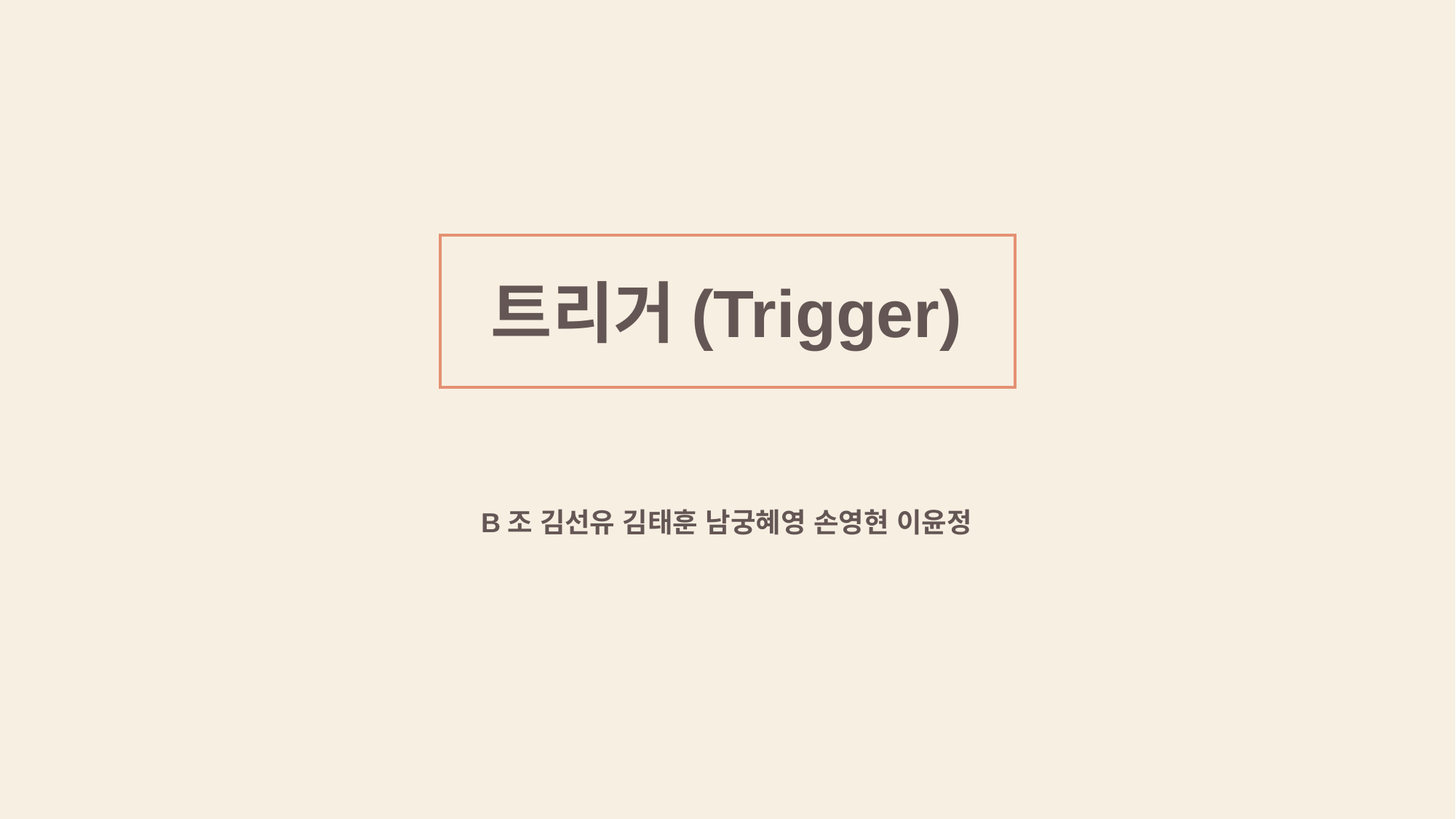

트리거(Trigger)
B조 김선유 김태훈 남궁혜영 손영현 이윤정